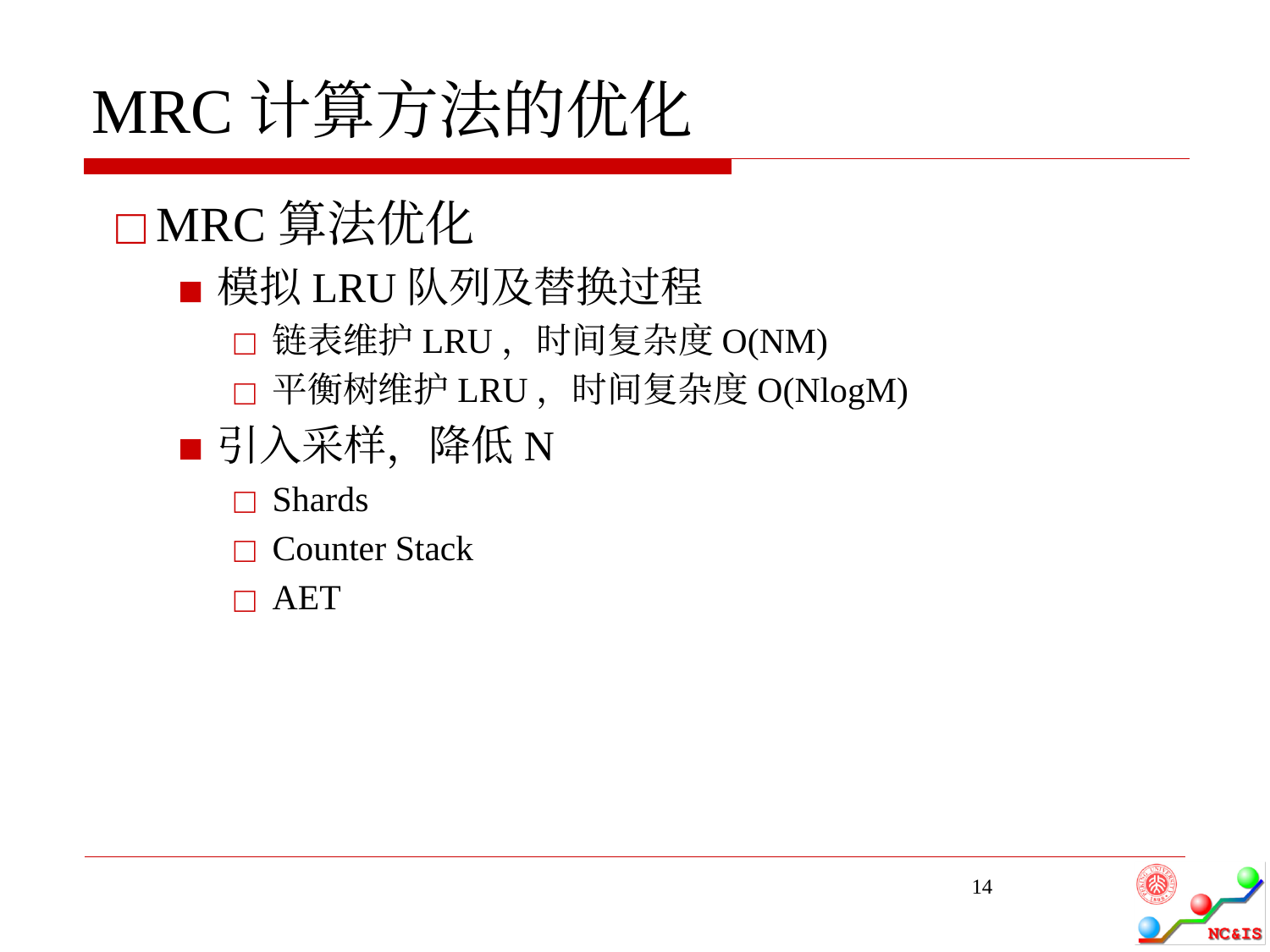

# MRC计算方法的优化
MRC算法优化
模拟LRU队列及替换过程
链表维护LRU，时间复杂度O(NM)
平衡树维护LRU，时间复杂度O(NlogM)
引入采样，降低N
Shards
Counter Stack
AET
14